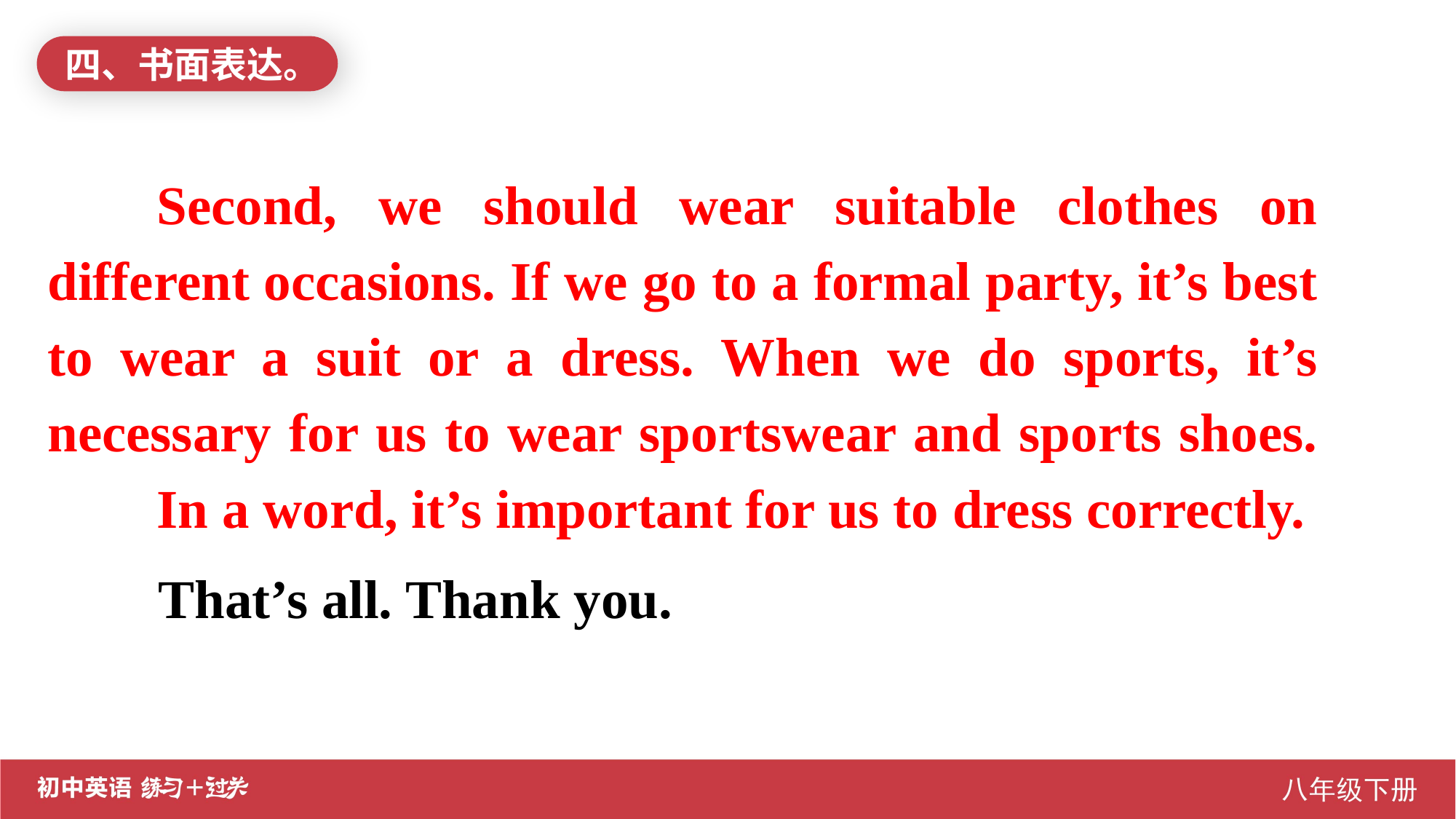

四、书面表达。
	Second, we should wear suitable clothes on different occasions. If we go to a formal party, it’s best to wear a suit or a dress. When we do sports, it’s necessary for us to wear sportswear and sports shoes. 	In a word, it’s important for us to dress correctly.
That’s all. Thank you.